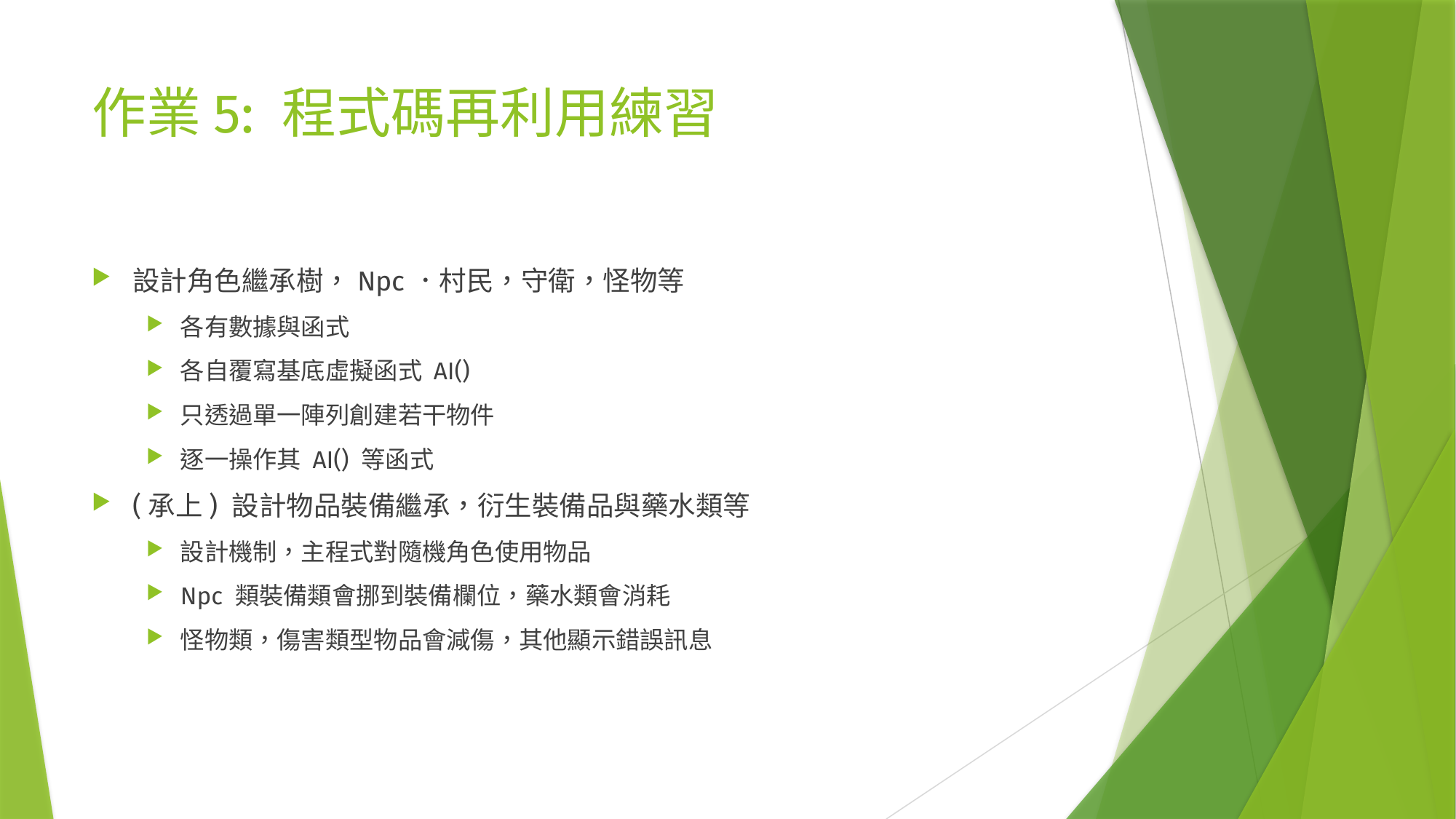

# 作業5: 程式碼再利用練習
設計角色繼承樹，Npc．村民，守衛，怪物等
各有數據與函式
各自覆寫基底虛擬函式 AI()
只透過單一陣列創建若干物件
逐一操作其 AI() 等函式
(承上) 設計物品裝備繼承，衍生裝備品與藥水類等
設計機制，主程式對隨機角色使用物品
Npc 類裝備類會挪到裝備欄位，藥水類會消耗
怪物類，傷害類型物品會減傷，其他顯示錯誤訊息